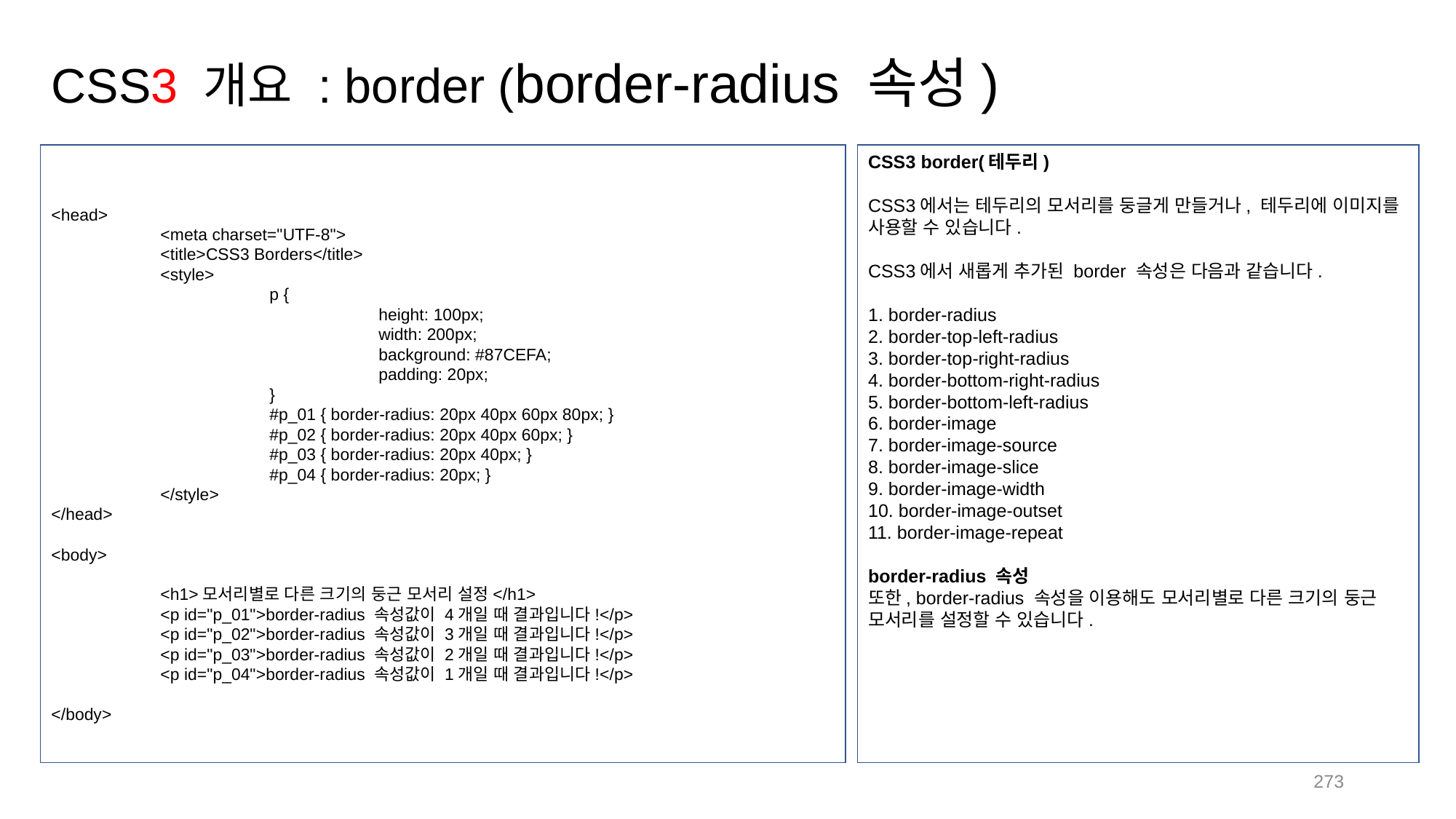

# CSS3 개요 : border (border-radius 속성)

<head>
	<meta charset="UTF-8">
	<title>CSS3 Borders</title>
	<style>
		p {
			height: 100px;
			width: 200px;
			background: #87CEFA;
			padding: 20px;
		}
		#p_01 { border-radius: 20px 40px 60px 80px; }
		#p_02 { border-radius: 20px 40px 60px; }
		#p_03 { border-radius: 20px 40px; }
		#p_04 { border-radius: 20px; }
	</style>
</head>

<body>

	<h1>모서리별로 다른 크기의 둥근 모서리 설정</h1>
	<p id="p_01">border-radius 속성값이 4개일 때 결과입니다!</p>
	<p id="p_02">border-radius 속성값이 3개일 때 결과입니다!</p>
	<p id="p_03">border-radius 속성값이 2개일 때 결과입니다!</p>
	<p id="p_04">border-radius 속성값이 1개일 때 결과입니다!</p>

</body>
CSS3 border(테두리)

CSS3에서는 테두리의 모서리를 둥글게 만들거나, 테두리에 이미지를 사용할 수 있습니다.

CSS3에서 새롭게 추가된 border 속성은 다음과 같습니다.

1. border-radius
2. border-top-left-radius
3. border-top-right-radius
4. border-bottom-right-radius
5. border-bottom-left-radius
6. border-image
7. border-image-source
8. border-image-slice
9. border-image-width
10. border-image-outset
11. border-image-repeat

border-radius 속성
또한, border-radius 속성을 이용해도 모서리별로 다른 크기의 둥근 모서리를 설정할 수 있습니다.
273